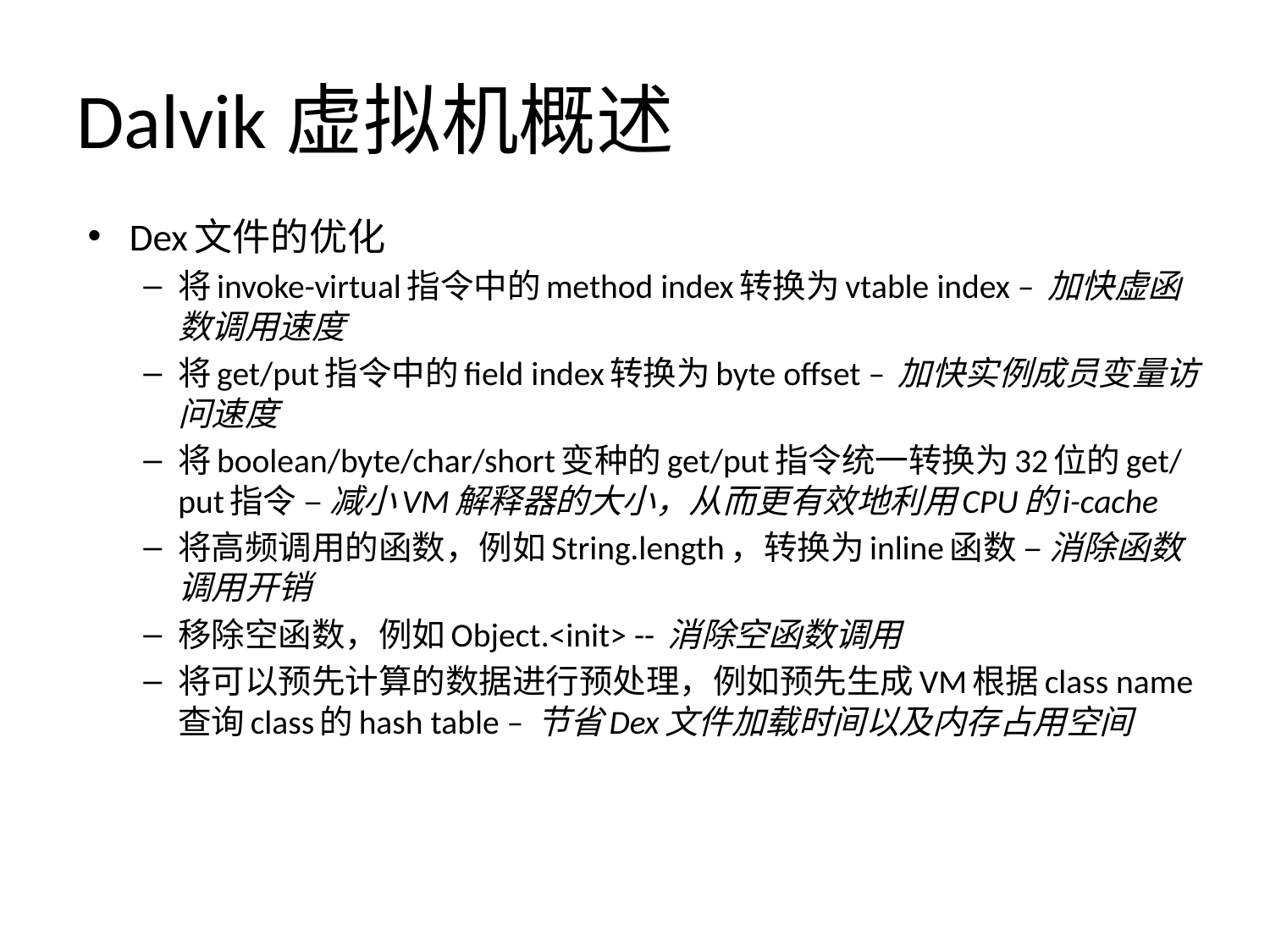

# Dalvik虚拟机概述
Dex文件的优化
将invoke-virtual指令中的method index转换为vtable index – 加快虚函数调用速度
将get/put指令中的field index转换为byte offset – 加快实例成员变量访问速度
将boolean/byte/char/short变种的get/put指令统一转换为32位的get/put指令 – 减小VM解释器的大小，从而更有效地利用CPU的i-cache
将高频调用的函数，例如String.length，转换为inline函数 – 消除函数调用开销
移除空函数，例如Object.<init> -- 消除空函数调用
将可以预先计算的数据进行预处理，例如预先生成VM根据class name查询class的hash table – 节省Dex文件加载时间以及内存占用空间